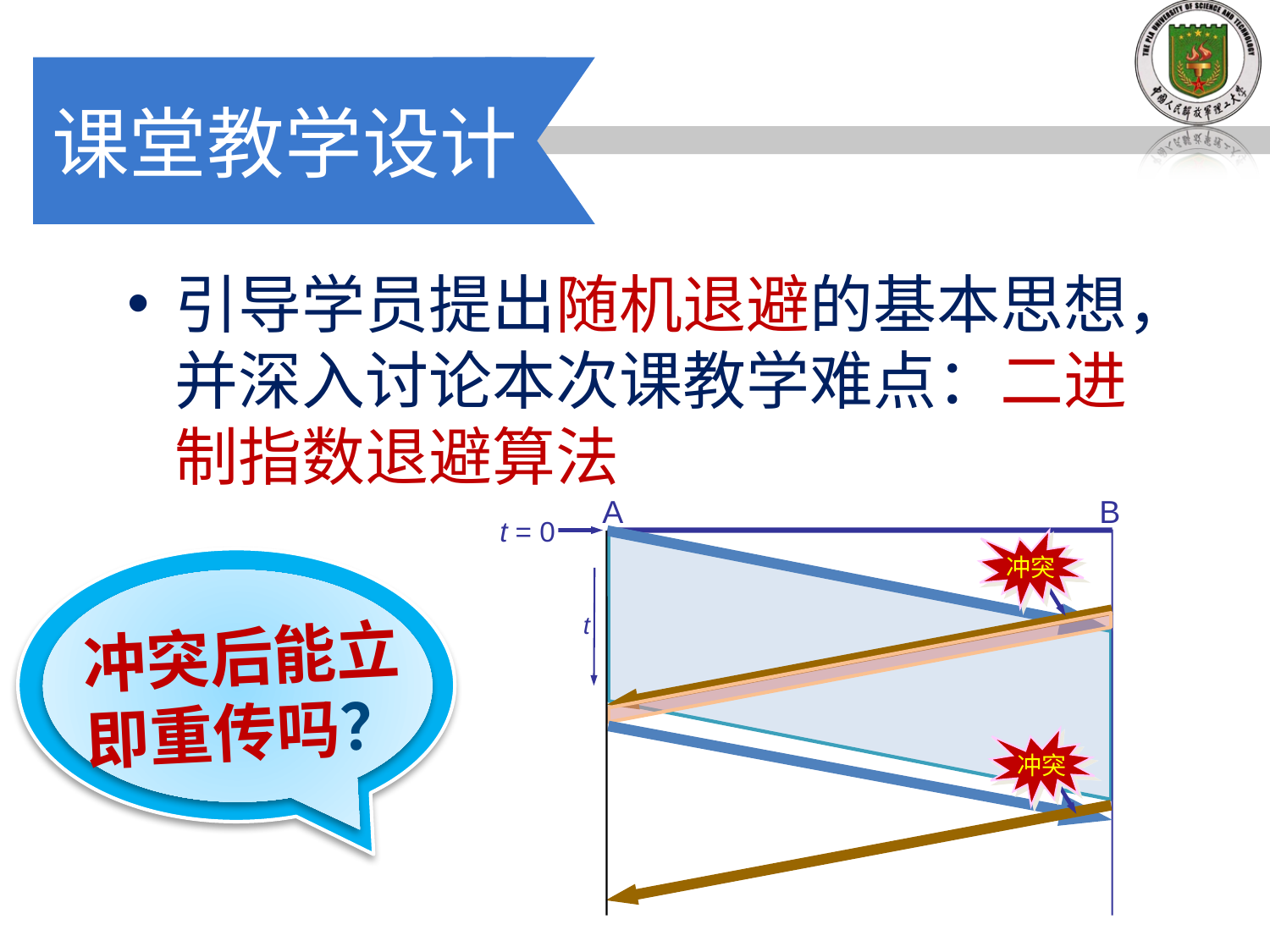

# 课堂教学设计
引导学员提出随机退避的基本思想，并深入讨论本次课教学难点：二进制指数退避算法

A
B
t = 0

冲突

t

冲突

冲突后能立即重传吗？